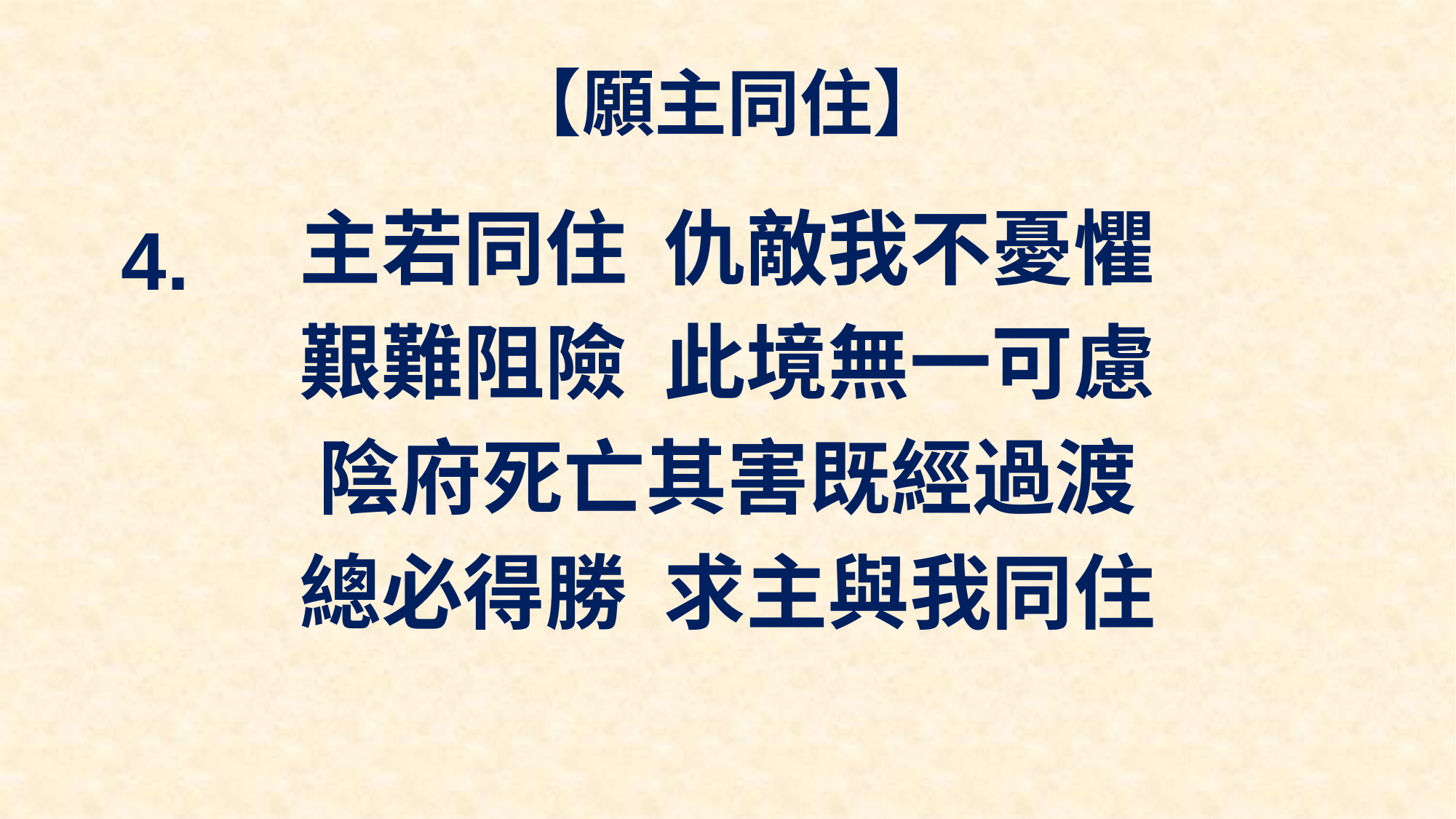

# 【願主同住】
主若同住  仇敵我不憂懼
艱難阻險  此境無一可慮
陰府死亡其害既經過渡
總必得勝  求主與我同住
4.